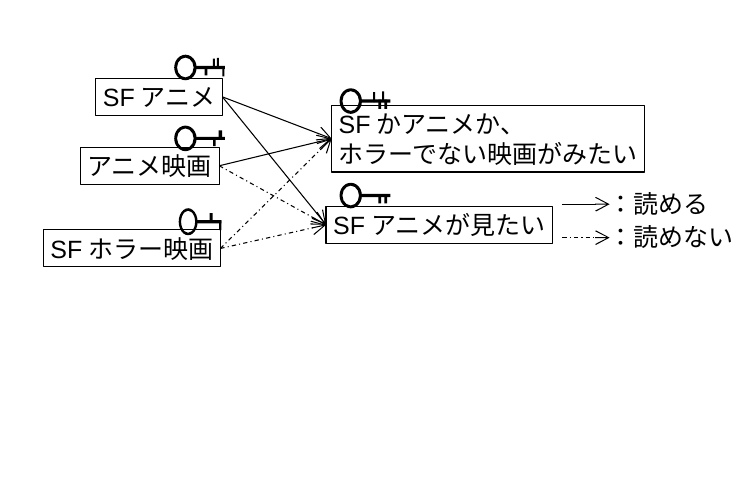

SFアニメ

SFかアニメか、
ホラーでない映画がみたい

アニメ映画

：読める
SFアニメが見たい

：読めない
SFホラー映画